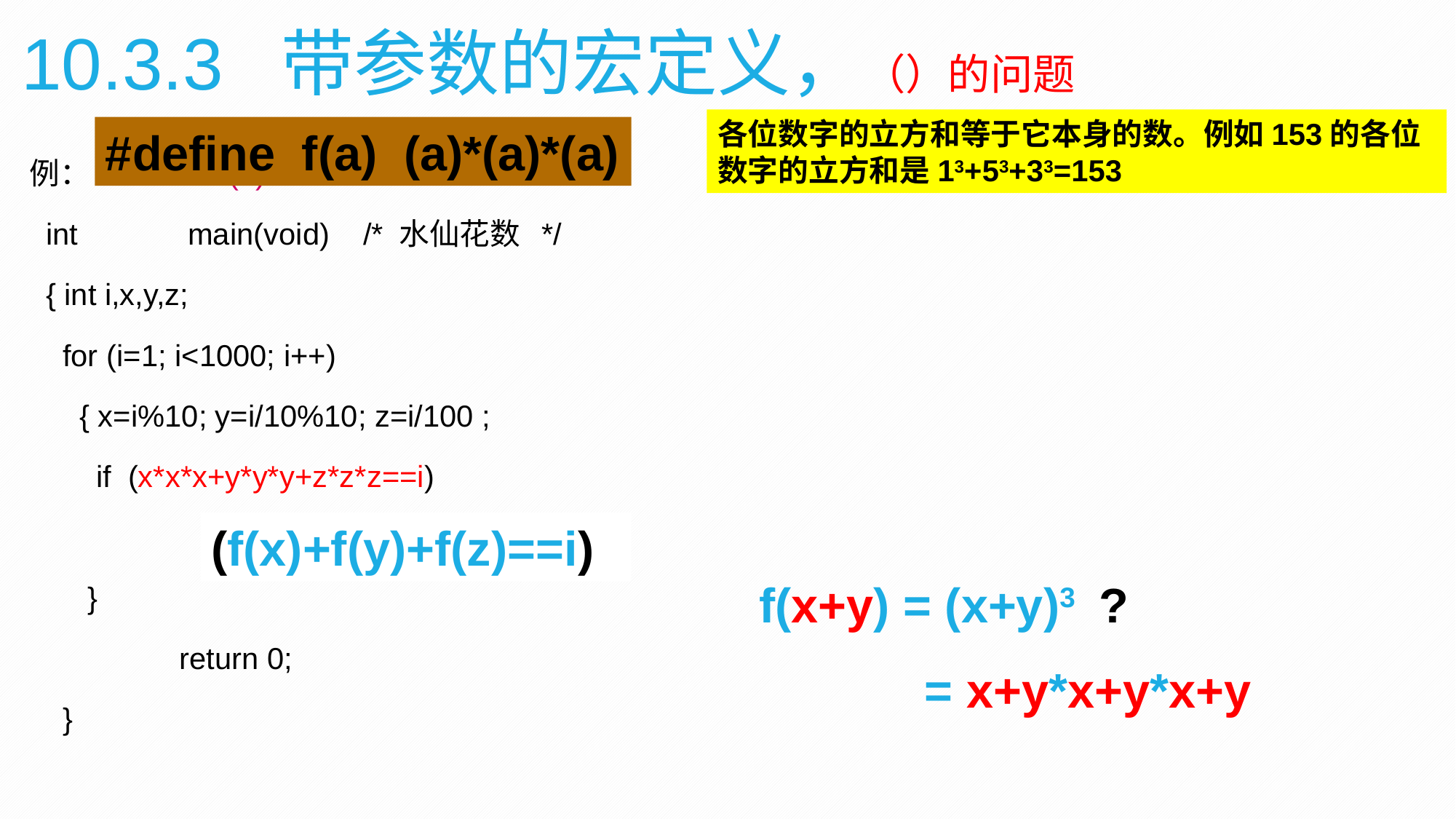

10.3.3  带参数的宏定义，（）的问题
各位数字的立方和等于它本身的数。例如153的各位数字的立方和是13+53+33=153
#define  f(a)  (a)*(a)*(a)
例： #define  f(a)  a*a*a
  int	 main(void)    /* 水仙花数  */
  { int i,x,y,z;
    for (i=1; i<1000; i++)
      { x=i%10; y=i/10%10; z=i/100 ;
        if  (x*x*x+y*y*y+z*z*z==i)
			 printf(“%d\n” ,i);
       }
		return 0;
    }
(f(x)+f(y)+f(z)==i)
f(x+y) = (x+y)3   ?
= x+y*x+y*x+y